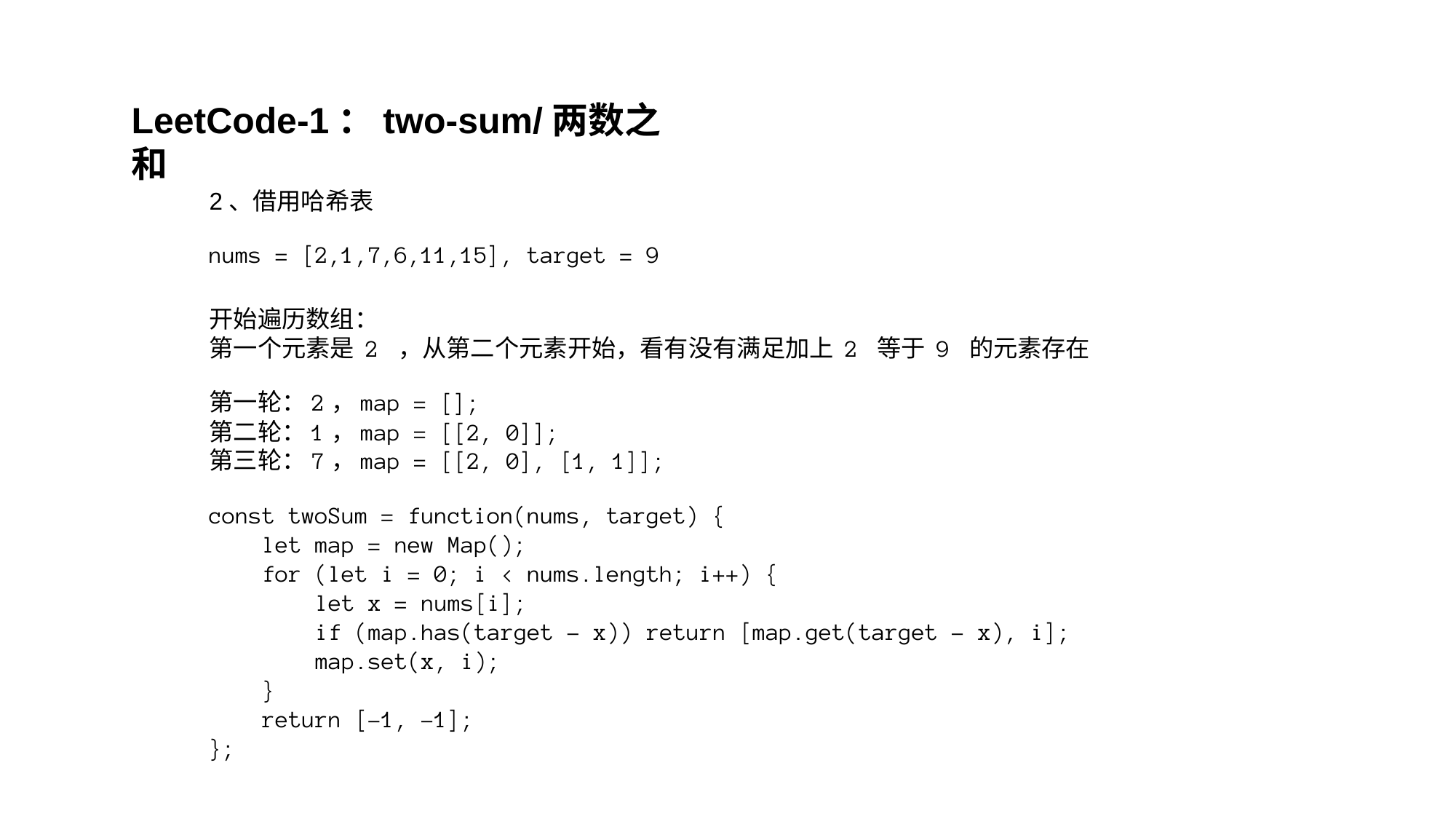

LeetCode-1：two-sum/两数之和
2、借用哈希表
nums = [2,1,7,6,11,15], target = 9
开始遍历数组：
第一个元素是 2 ，从第二个元素开始，看有没有满足加上 2 等于 9 的元素存在
第一轮：2，map = [];
第二轮：1，map = [[2, 0]];
第三轮：7，map = [[2, 0], [1, 1]];
const twoSum = function(nums, target) {
    let map = new Map();
    for (let i = 0; i < nums.length; i++) {
        let x = nums[i];
        if (map.has(target - x)) return [map.get(target - x), i];
        map.set(x, i);
    }
    return [-1, -1];
};